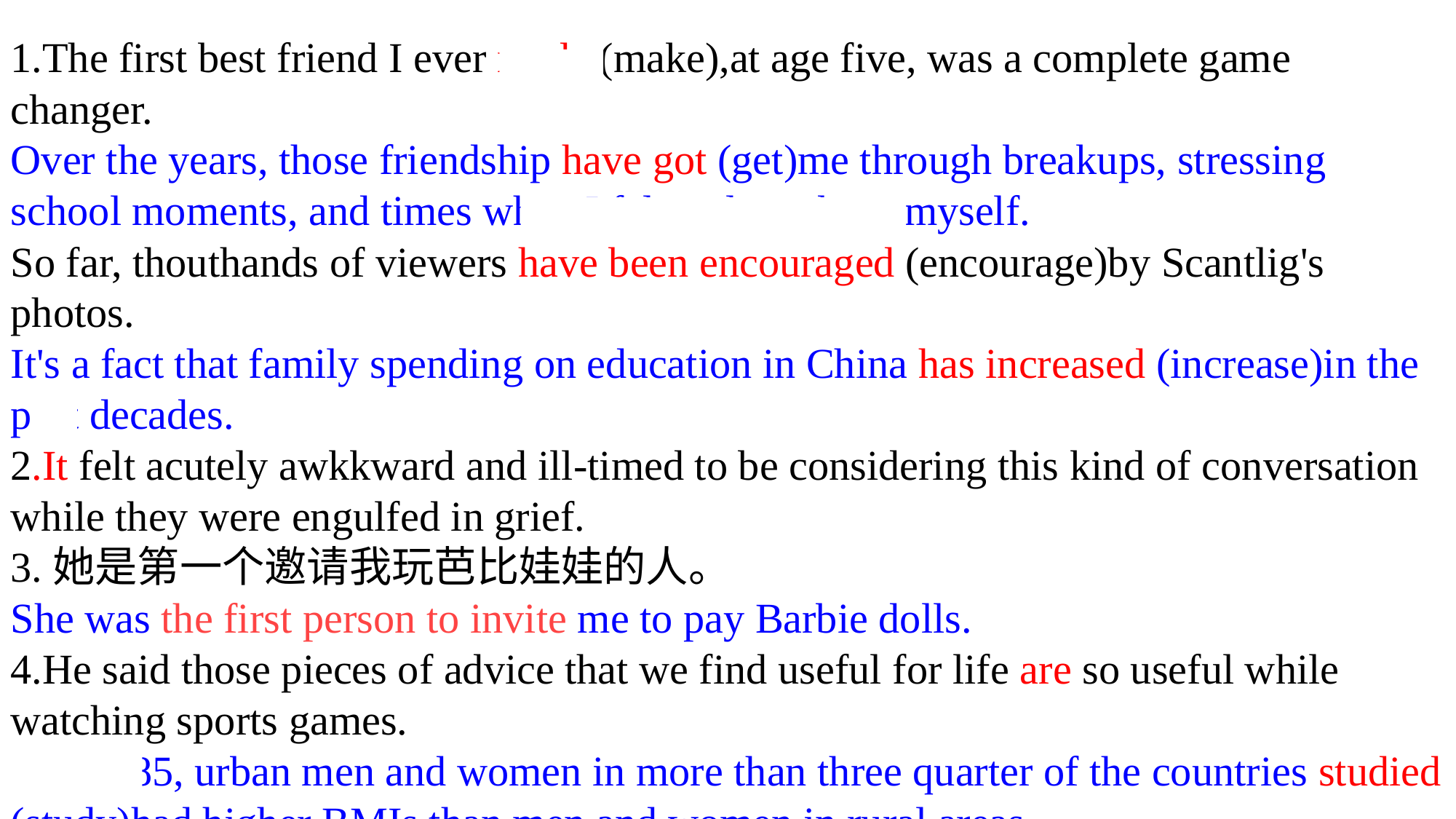

1.The first best friend I ever made,(make),at age five, was a complete game changer.
Over the years, those friendship have got (get)me through breakups, stressing school moments, and times when I felt so low about myself.
So far, thouthands of viewers have been encouraged (encourage)by Scantlig's photos.
It's a fact that family spending on education in China has increased (increase)in the past decades.
2.It felt acutely awkkward and ill-timed to be considering this kind of conversation while they were engulfed in grief.
3.她是第一个邀请我玩芭比娃娃的人。
She was the first person to invite me to pay Barbie dolls.
4.He said those pieces of advice that we find useful for life are so useful while watching sports games.
5.In 1985, urban men and women in more than three quarter of the countries studied (study)had higher BMIs than men and women in rural areas.